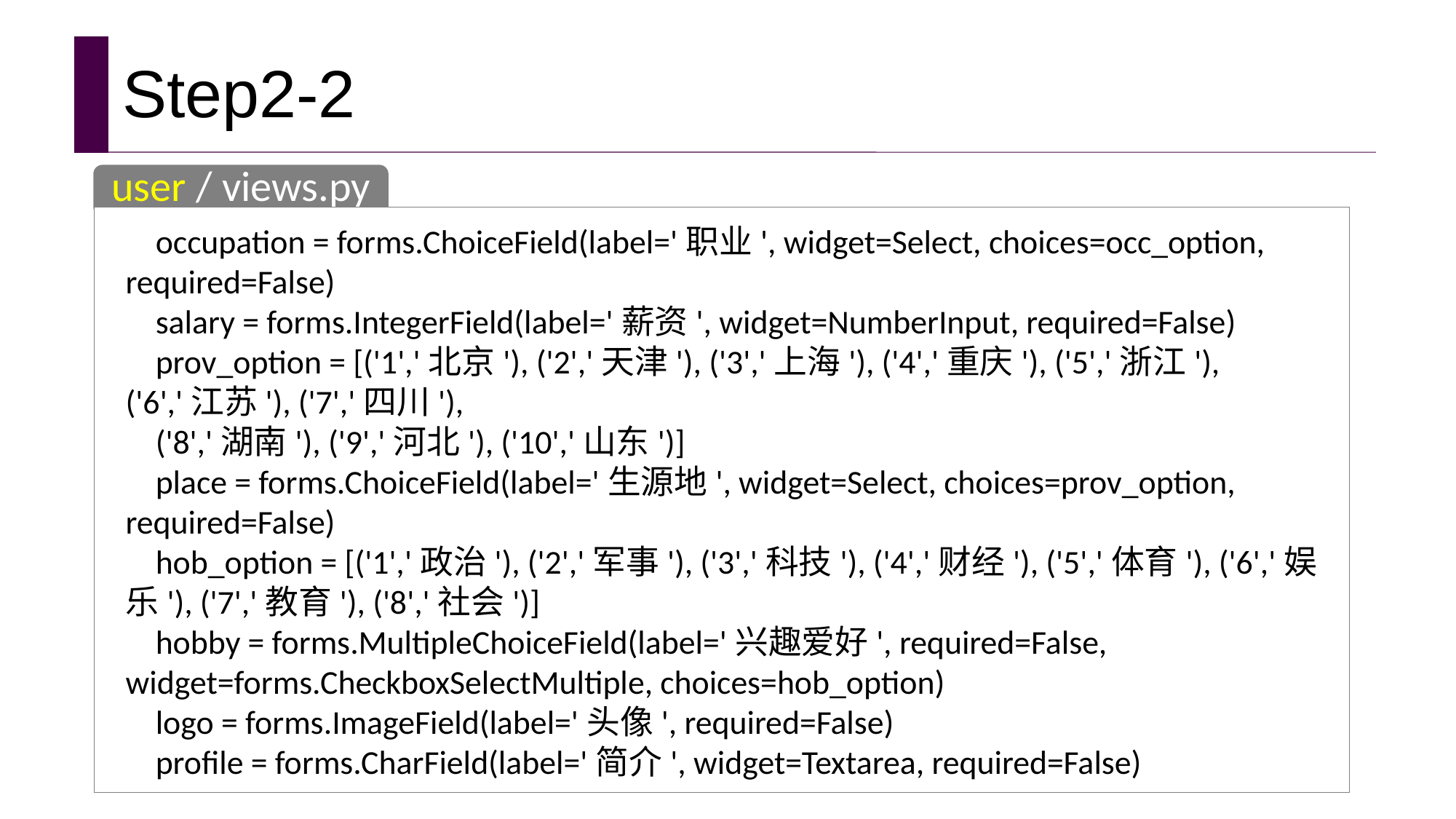

# Step2-2
user / views.py

    occupation = forms.ChoiceField(label='职业', widget=Select, choices=occ_option, required=False)
    salary = forms.IntegerField(label='薪资', widget=NumberInput, required=False)
    prov_option = [('1','北京'), ('2','天津'), ('3','上海'), ('4','重庆'), ('5','浙江'), ('6','江苏'), ('7','四川'),
    ('8','湖南'), ('9','河北'), ('10','山东')]
    place = forms.ChoiceField(label='生源地', widget=Select, choices=prov_option, required=False)
    hob_option = [('1','政治'), ('2','军事'), ('3','科技'), ('4','财经'), ('5','体育'), ('6','娱乐'), ('7','教育'), ('8','社会')]
    hobby = forms.MultipleChoiceField(label='兴趣爱好', required=False, widget=forms.CheckboxSelectMultiple, choices=hob_option)
    logo = forms.ImageField(label='头像', required=False)
    profile = forms.CharField(label='简介', widget=Textarea, required=False)